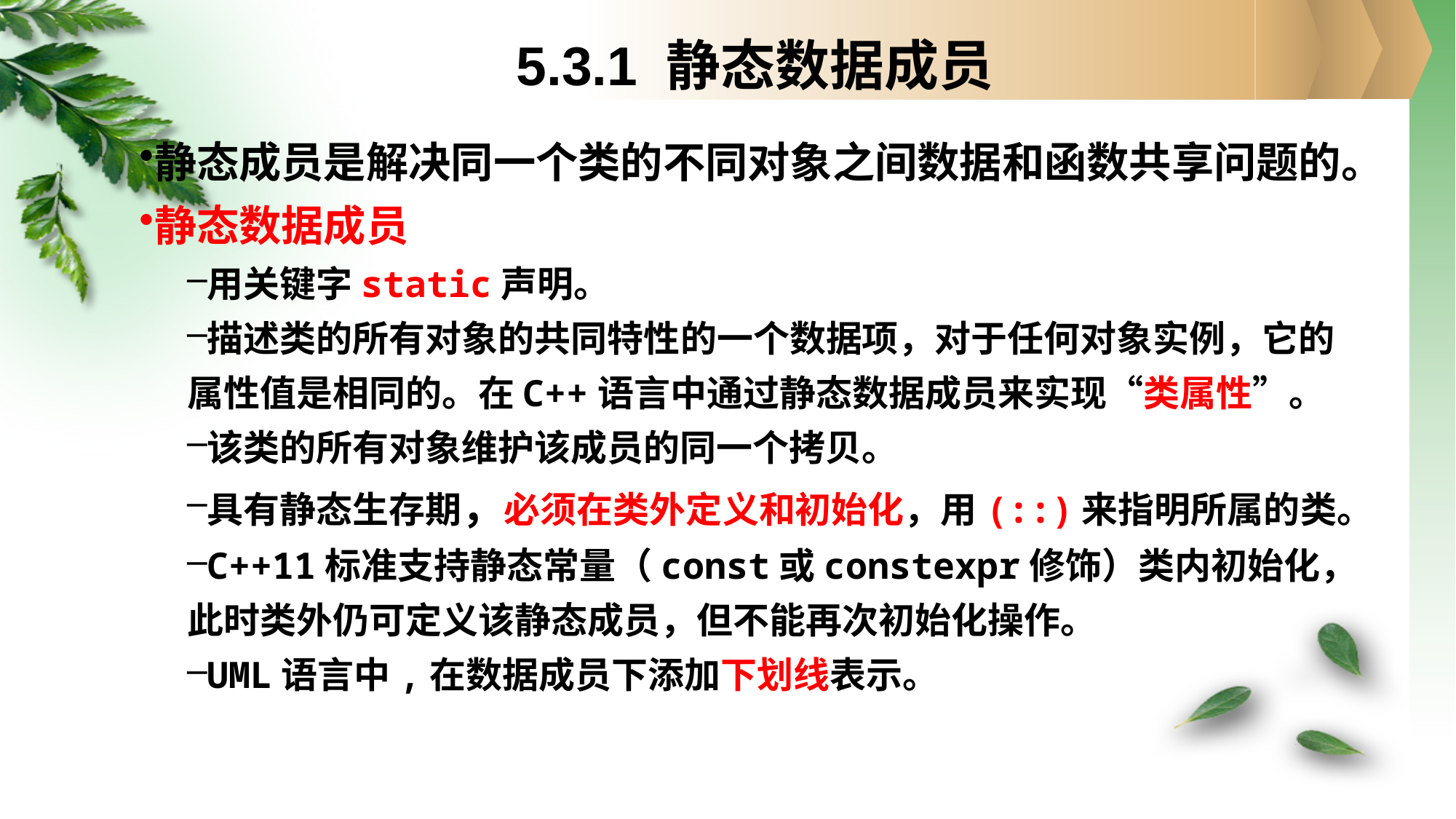

# 5.3.1 静态数据成员
静态成员是解决同一个类的不同对象之间数据和函数共享问题的。
静态数据成员
用关键字static声明。
描述类的所有对象的共同特性的一个数据项，对于任何对象实例，它的属性值是相同的。在C++语言中通过静态数据成员来实现“类属性”。
该类的所有对象维护该成员的同一个拷贝。
具有静态生存期，必须在类外定义和初始化，用(::)来指明所属的类。
C++11标准支持静态常量（const或constexpr修饰）类内初始化，此时类外仍可定义该静态成员，但不能再次初始化操作。
UML语言中,在数据成员下添加下划线表示。